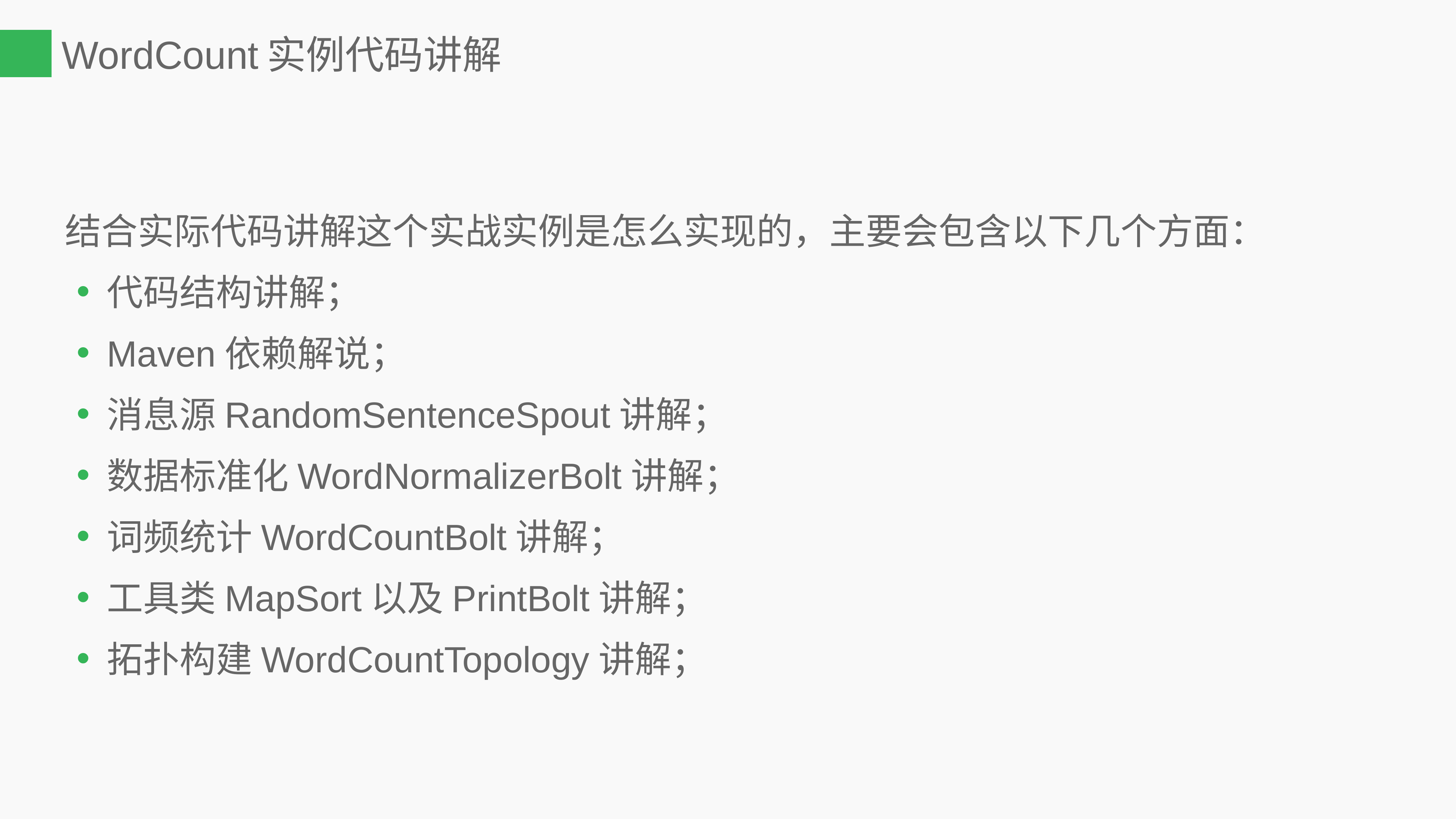

# WordCount实例代码讲解
结合实际代码讲解这个实战实例是怎么实现的，主要会包含以下几个方面：
代码结构讲解；
Maven依赖解说；
消息源RandomSentenceSpout讲解；
数据标准化WordNormalizerBolt讲解；
词频统计WordCountBolt讲解；
工具类MapSort以及PrintBolt讲解；
拓扑构建WordCountTopology讲解；